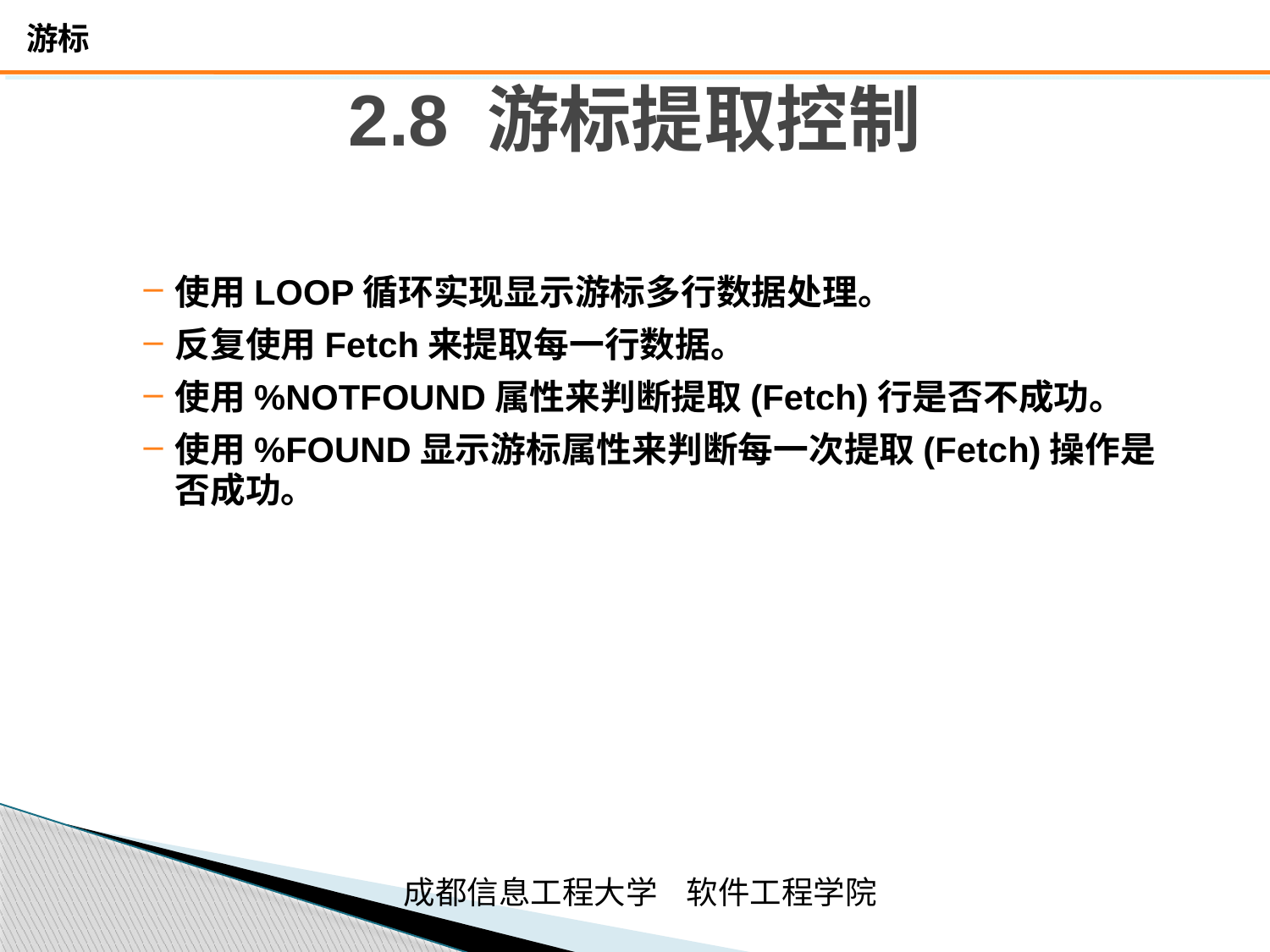

# 2.8 游标提取控制
使用LOOP循环实现显示游标多行数据处理。
反复使用Fetch来提取每一行数据。
使用%NOTFOUND属性来判断提取(Fetch)行是否不成功。
使用%FOUND显示游标属性来判断每一次提取(Fetch)操作是否成功。